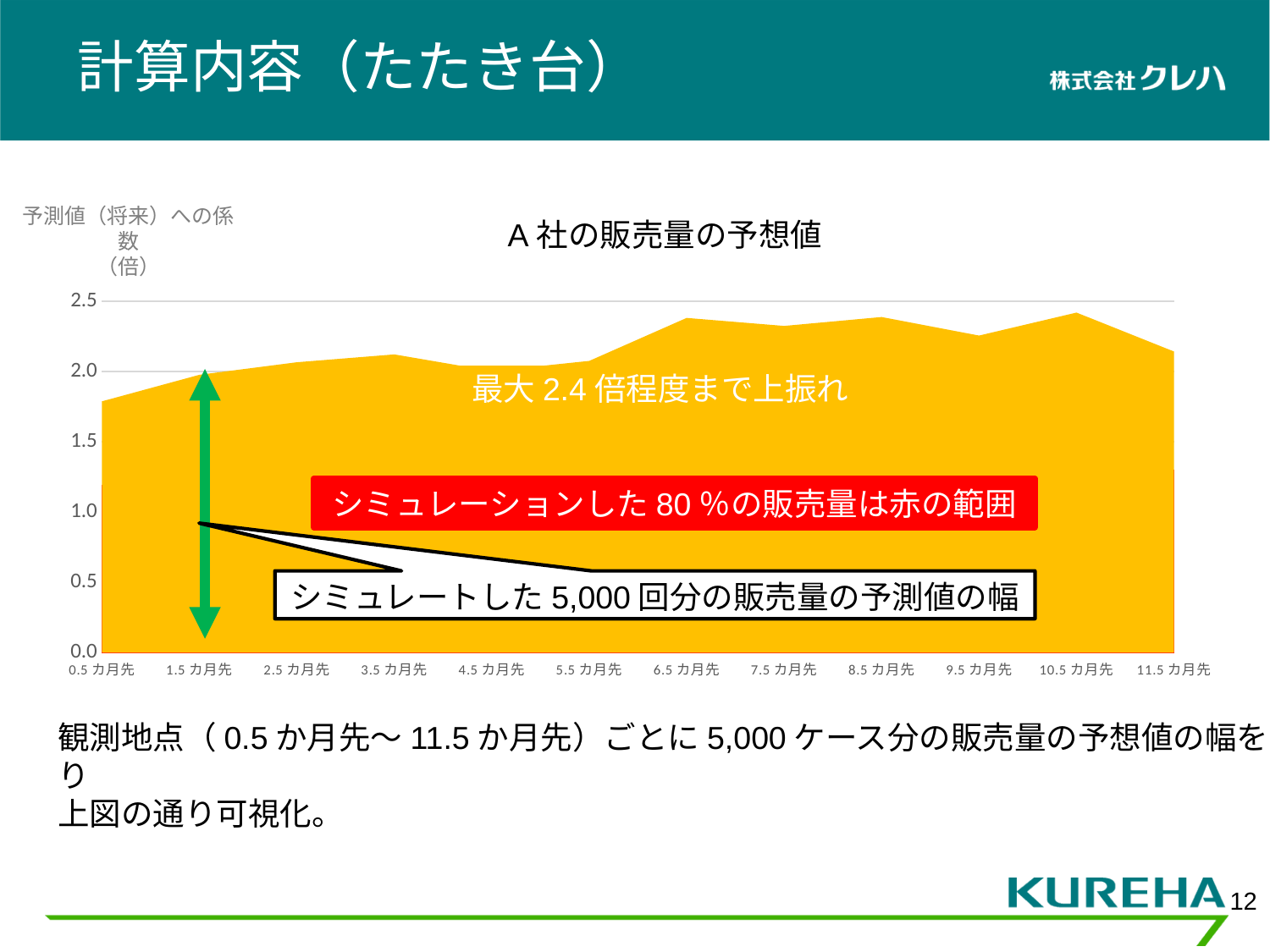

計算内容（たたき台）

予測値（将来）への係数
（倍）

### Chart: LGの将来の販売量

| Category | 将来の購入数量 | 下位1000 | 上位1000 | 土台 |
|---|---|---|---|---|
| 0.5カ月先 | 1.7884917644097074 | 1.19 | 0.75 | 0.20625240962088642 |
| 1.5カ月先 | 1.9773707219591619 | 1.17 | 0.63 | 0.0 |
| 2.5カ月先 | 2.066406596796175 | 1.19 | 0.6100000000000001 | 0.0 |
| 3.5カ月先 | 2.122203647147123 | 1.22 | 0.5800000000000001 | 0.0 |
| 4.5カ月先 | 2.003583601010359 | 1.21 | 0.55 | 0.0 |
| 5.5カ月先 | 2.075993515895619 | 1.21 | 0.55 | 0.0 |
| 6.5カ月先 | 2.381675725719317 | 1.2799999999999998 | 0.58 | 0.0 |
| 7.5カ月先 | 2.3247600460123214 | 1.28 | 0.6199999999999999 | 0.0 |
| 8.5カ月先 | 2.388055458905227 | 1.35 | 0.59 | 0.0 |
| 9.5カ月先 | 2.256249863256418 | 1.33 | 0.59 | 0.0 |
| 10.5カ月先 | 2.4198412649116836 | 1.3199999999999998 | 0.6 | 0.0 |
| 11.5カ月先 | 2.142940088135526 | 1.3 | 0.6399999999999999 | 0.0 |
A社の販売量の予想値
最大2.4倍程度まで上振れ
シミュレーションした80％の販売量は赤の範囲
シミュレートした5,000回分の販売量の予測値の幅
観測地点（0.5か月先～11.5か月先）ごとに5,000ケース分の販売量の予想値の幅をとり
上図の通り可視化。
12